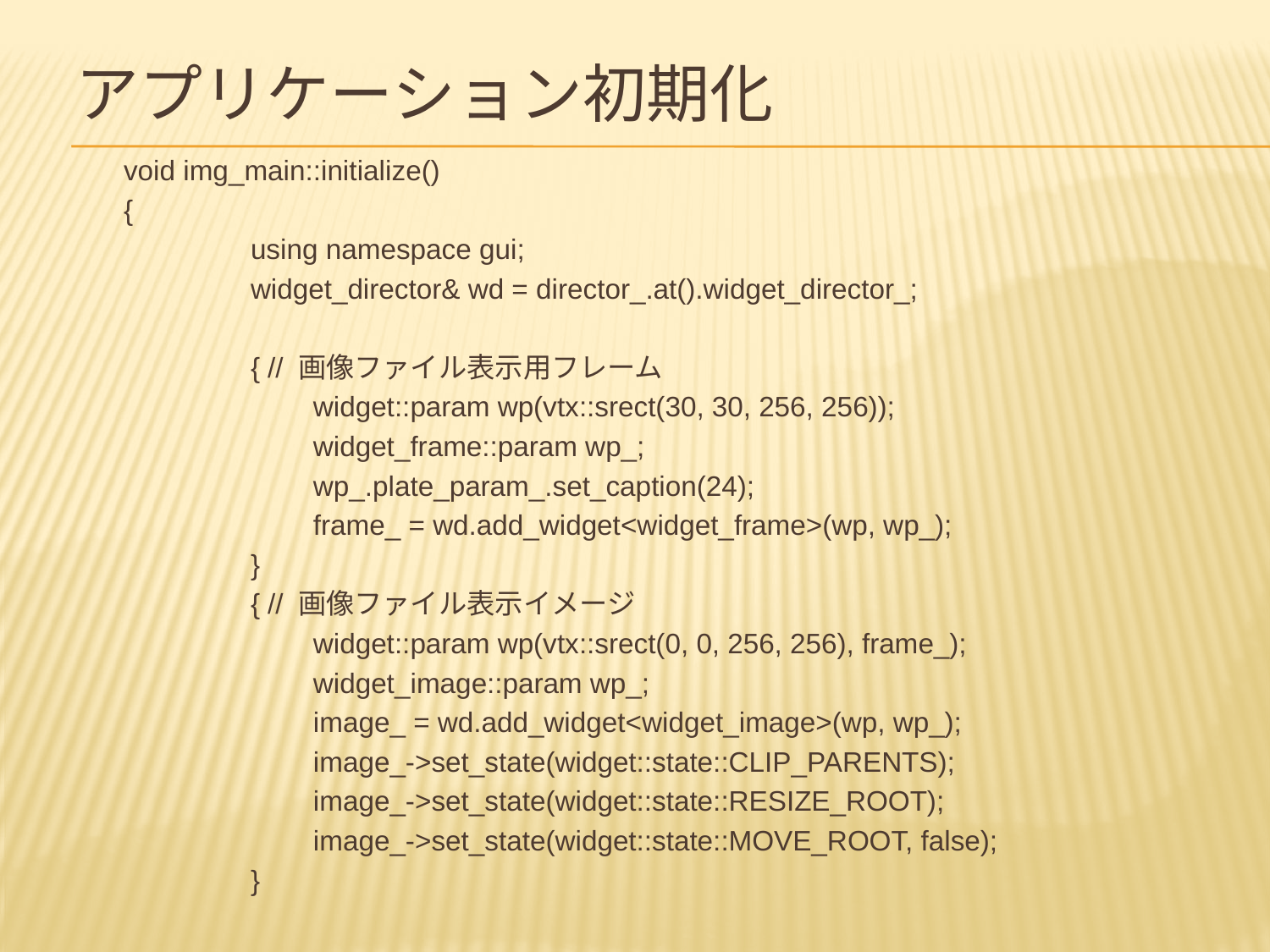

# アプリケーション初期化
	void img_main::initialize()
	{
		using namespace gui;
		widget_director& wd = director_.at().widget_director_;

		{ // 画像ファイル表示用フレーム
		        widget::param wp(vtx::srect(30, 30, 256, 256));
		        widget_frame::param wp_;
		        wp_.plate_param_.set_caption(24);
		        frame_ = wd.add_widget<widget_frame>(wp, wp_);
		}
		{ // 画像ファイル表示イメージ
		        widget::param wp(vtx::srect(0, 0, 256, 256), frame_);
		        widget_image::param wp_;
		        image_ = wd.add_widget<widget_image>(wp, wp_);
		        image_->set_state(widget::state::CLIP_PARENTS);
		        image_->set_state(widget::state::RESIZE_ROOT);
		        image_->set_state(widget::state::MOVE_ROOT, false);
		}